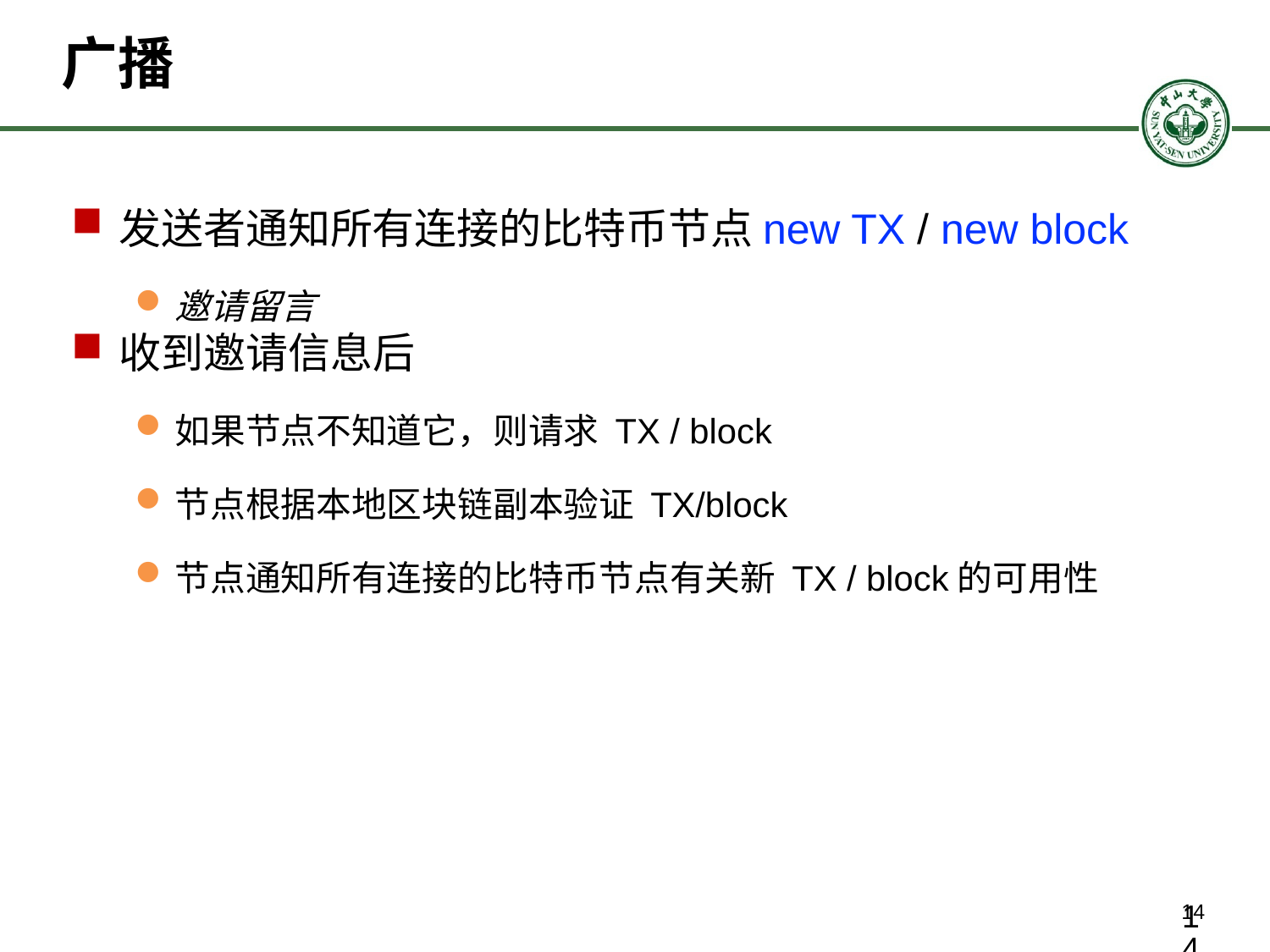

# 广播
发送者通知所有连接的比特币节点new TX / new block
邀请留言
收到邀请信息后
如果节点不知道它，则请求 TX / block
节点根据本地区块链副本验证 TX/block
节点通知所有连接的比特币节点有关新 TX / block的可用性
14